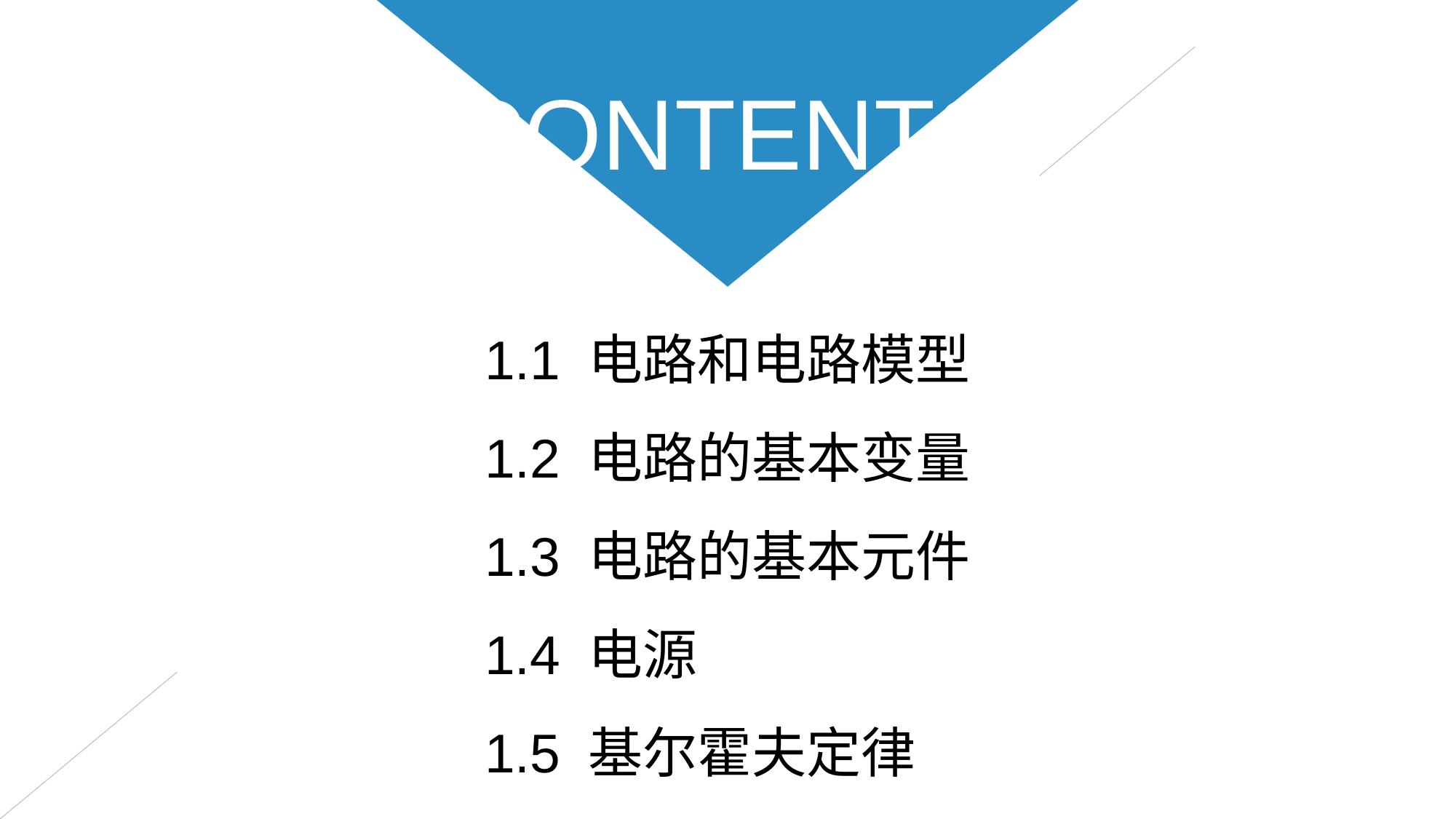

CONTENTS
1.1 电路和电路模型
1.2 电路的基本变量
1.3 电路的基本元件
1.4 电源
1.5 基尔霍夫定律